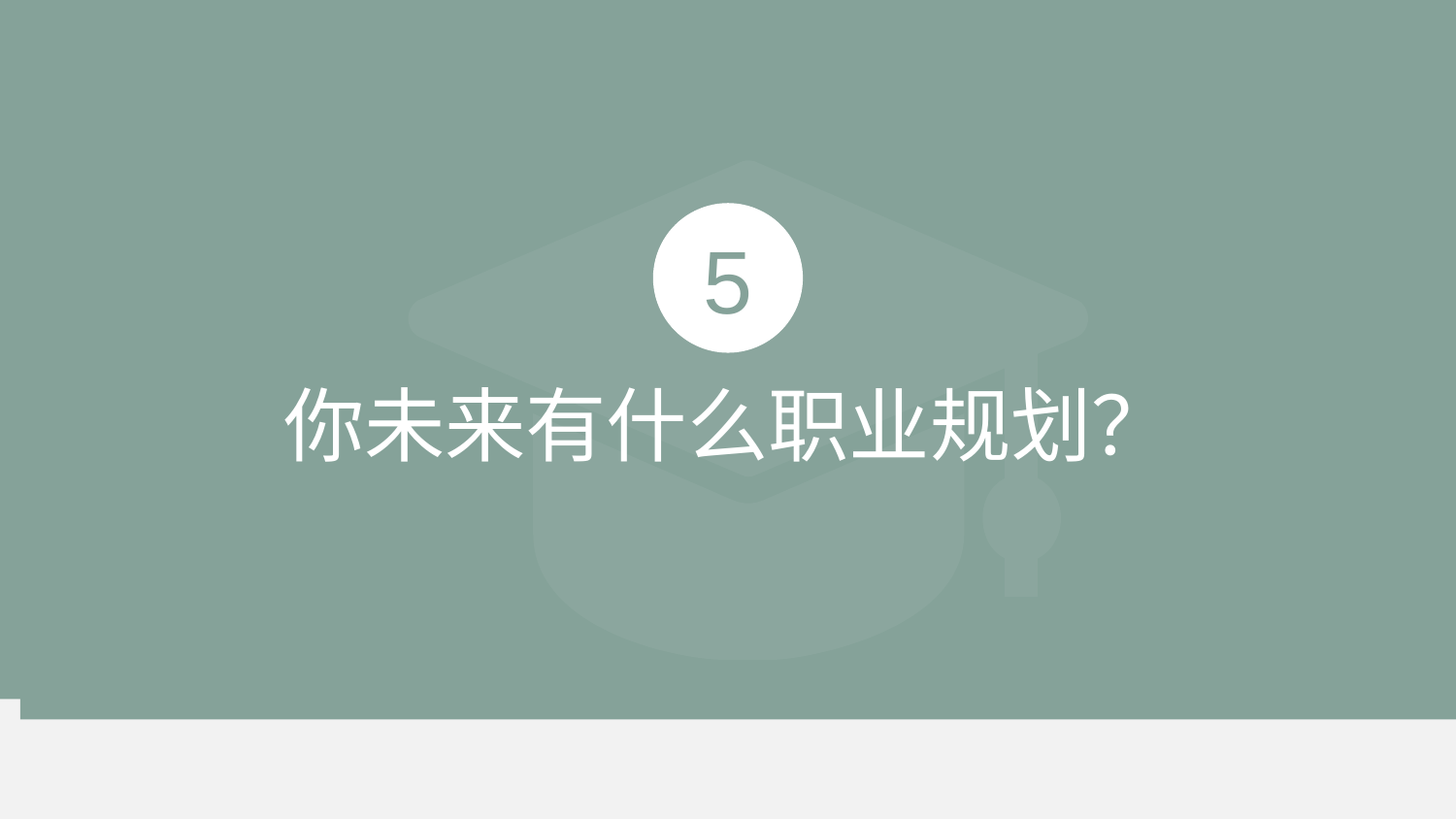

课题名称

珠海金山学院

5
感谢各位专家批评指正
你未来有什么职业规划？
THANK YOU FOR YOUR CRITICISM
答辩人：熊猫达人
指导老师：熊猫老师